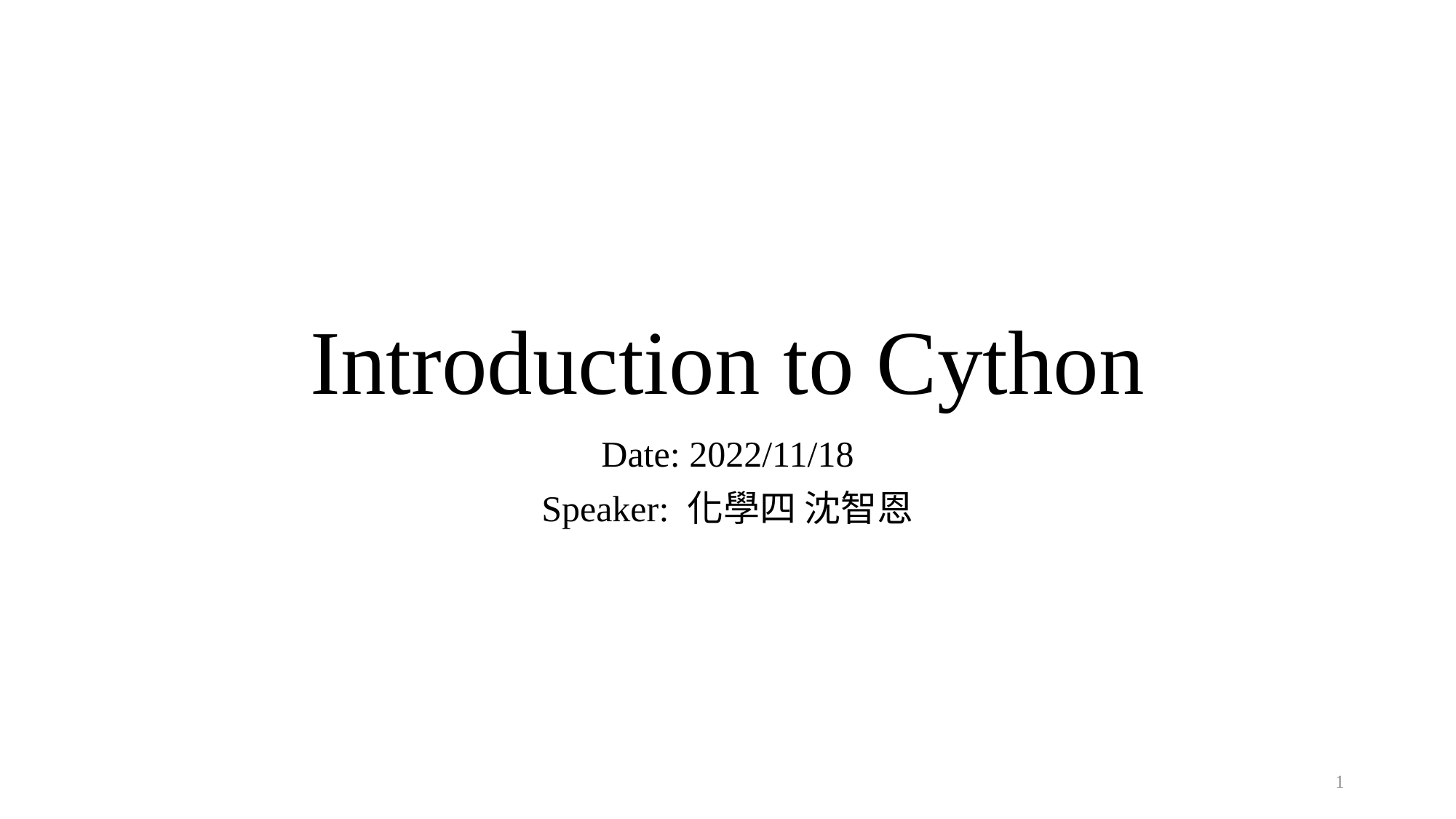

# Introduction to Cython
Date: 2022/11/18
Speaker: 化學四 沈智恩
1